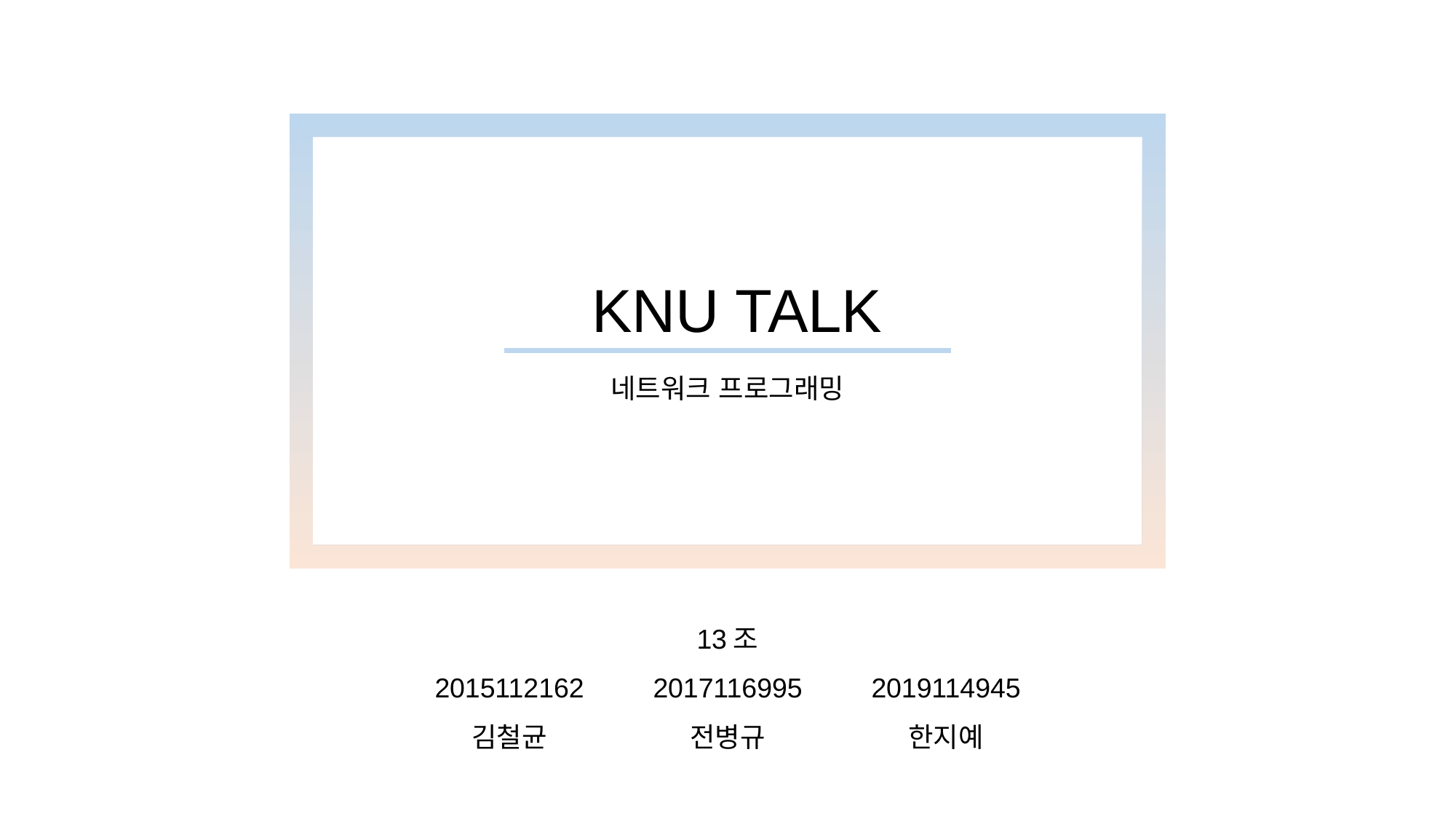

KNU TALK
네트워크 프로그래밍
13조
2015112162	2017116995	2019114945
김철균		전병규		한지예